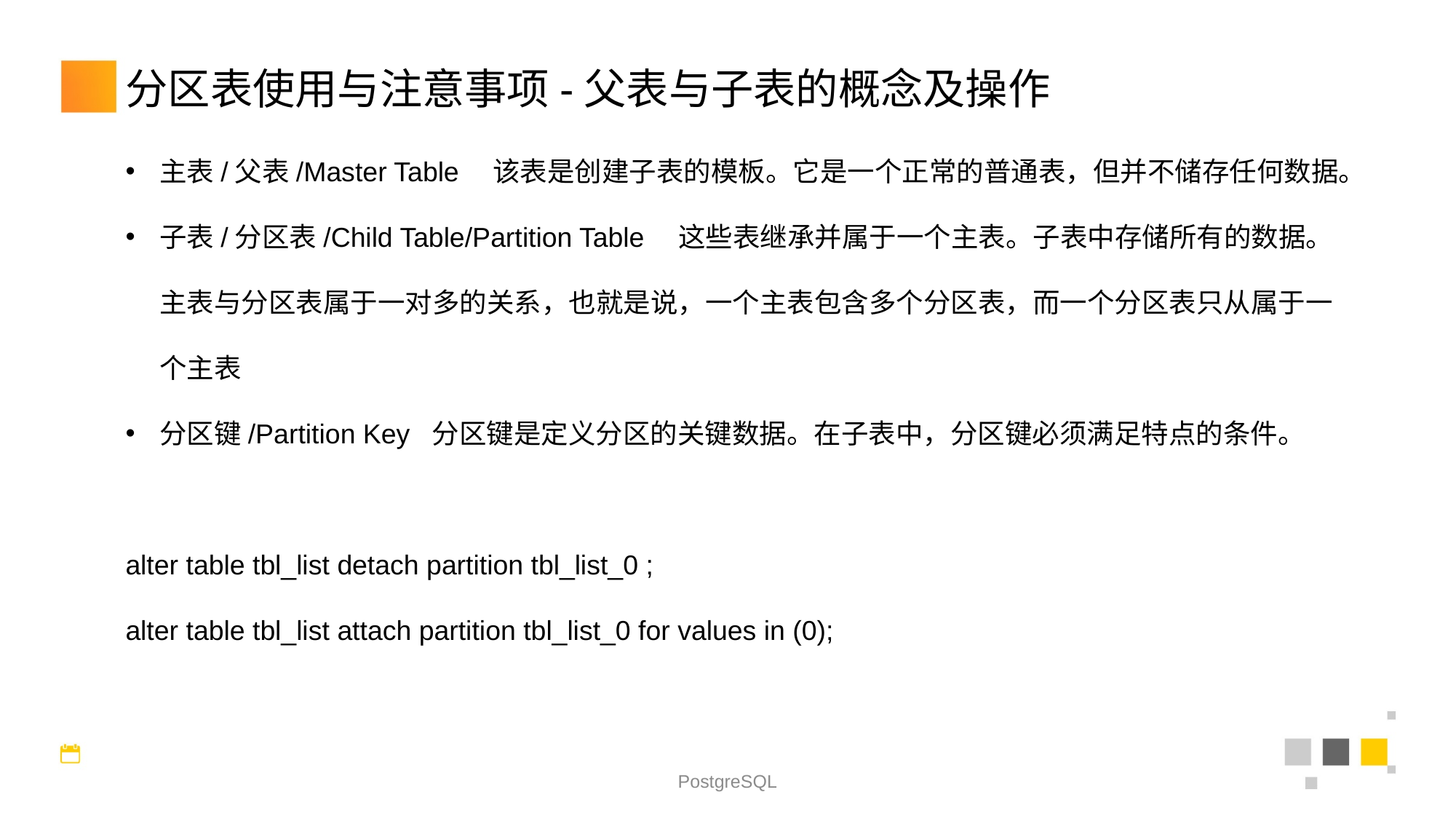

分区表使用与注意事项-父表与子表的概念及操作
主表/父表/Master Table　该表是创建子表的模板。它是一个正常的普通表，但并不储存任何数据。
子表/分区表/Child Table/Partition Table　这些表继承并属于一个主表。子表中存储所有的数据。主表与分区表属于一对多的关系，也就是说，一个主表包含多个分区表，而一个分区表只从属于一个主表
分区键/Partition Key  分区键是定义分区的关键数据。在子表中，分区键必须满足特点的条件。

alter table tbl_list detach partition tbl_list_0 ;
alter table tbl_list attach partition tbl_list_0 for values in (0);

PostgreSQL
14